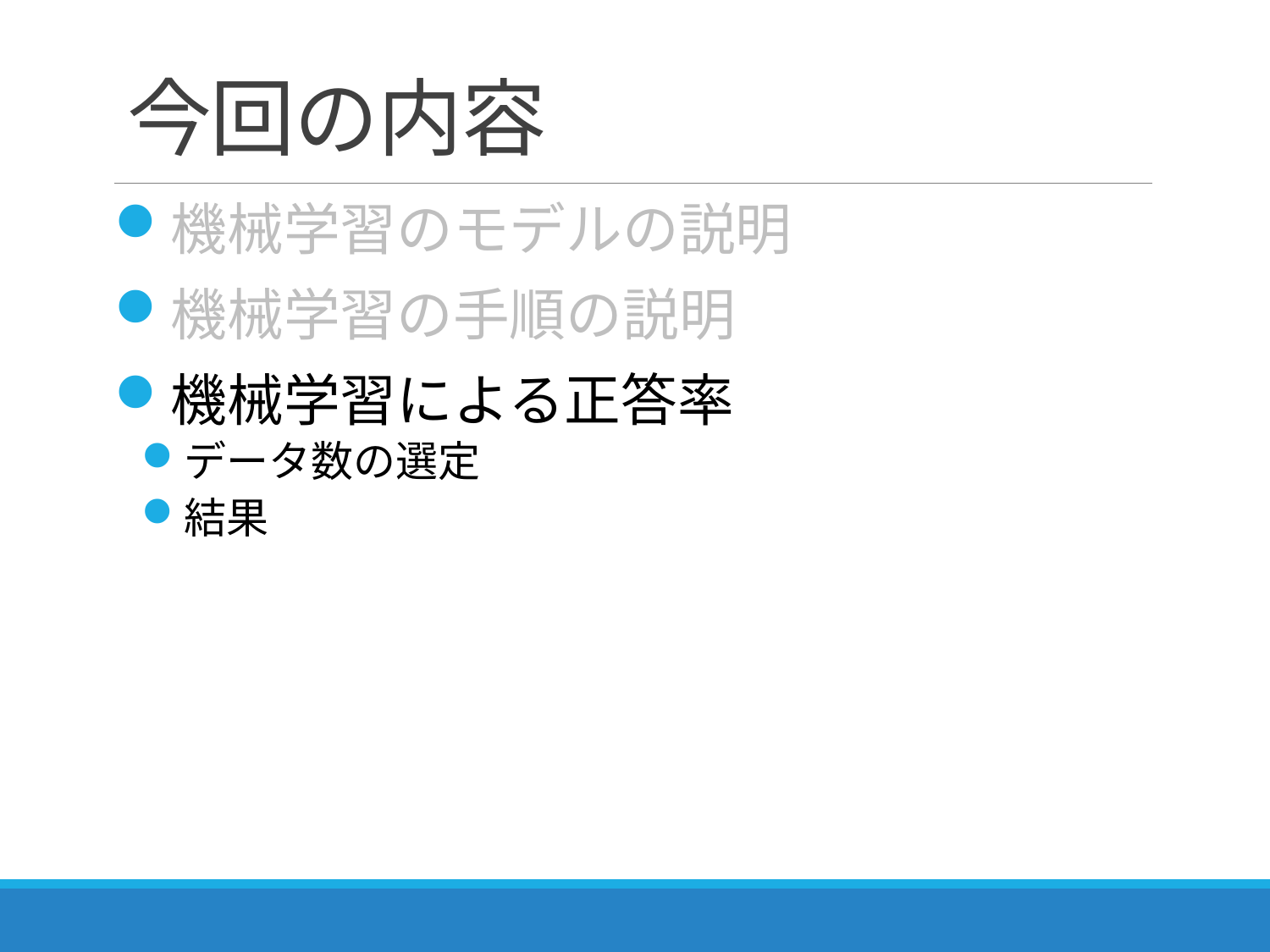

# 今回の内容
機械学習のモデルの説明
機械学習の手順の説明
機械学習による正答率
データ数の選定
結果